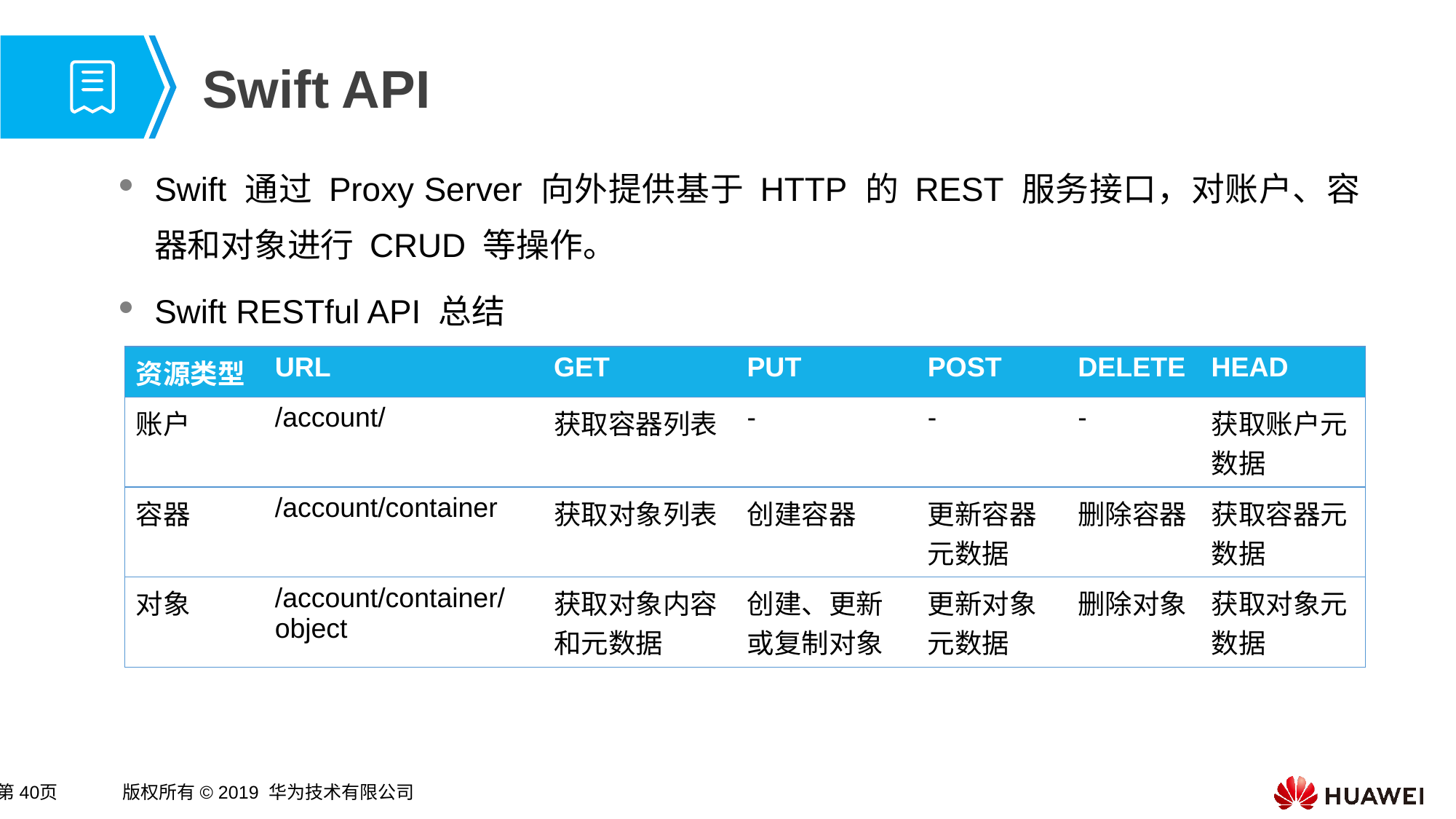

# Swift API
Swift 通过 Proxy Server 向外提供基于 HTTP 的 REST 服务接口，对账户、容器和对象进行 CRUD 等操作。
Swift RESTful API 总结

| 资源类型 | URL | GET | PUT | POST | DELETE | HEAD |
| --- | --- | --- | --- | --- | --- | --- |
| 账户 | /account/ | 获取容器列表 | - | - | - | 获取账户元数据 |
| 容器 | /account/container | 获取对象列表 | 创建容器 | 更新容器元数据 | 删除容器 | 获取容器元数据 |
| 对象 | /account/container/object | 获取对象内容和元数据 | 创建、更新或复制对象 | 更新对象元数据 | 删除对象 | 获取对象元数据 |